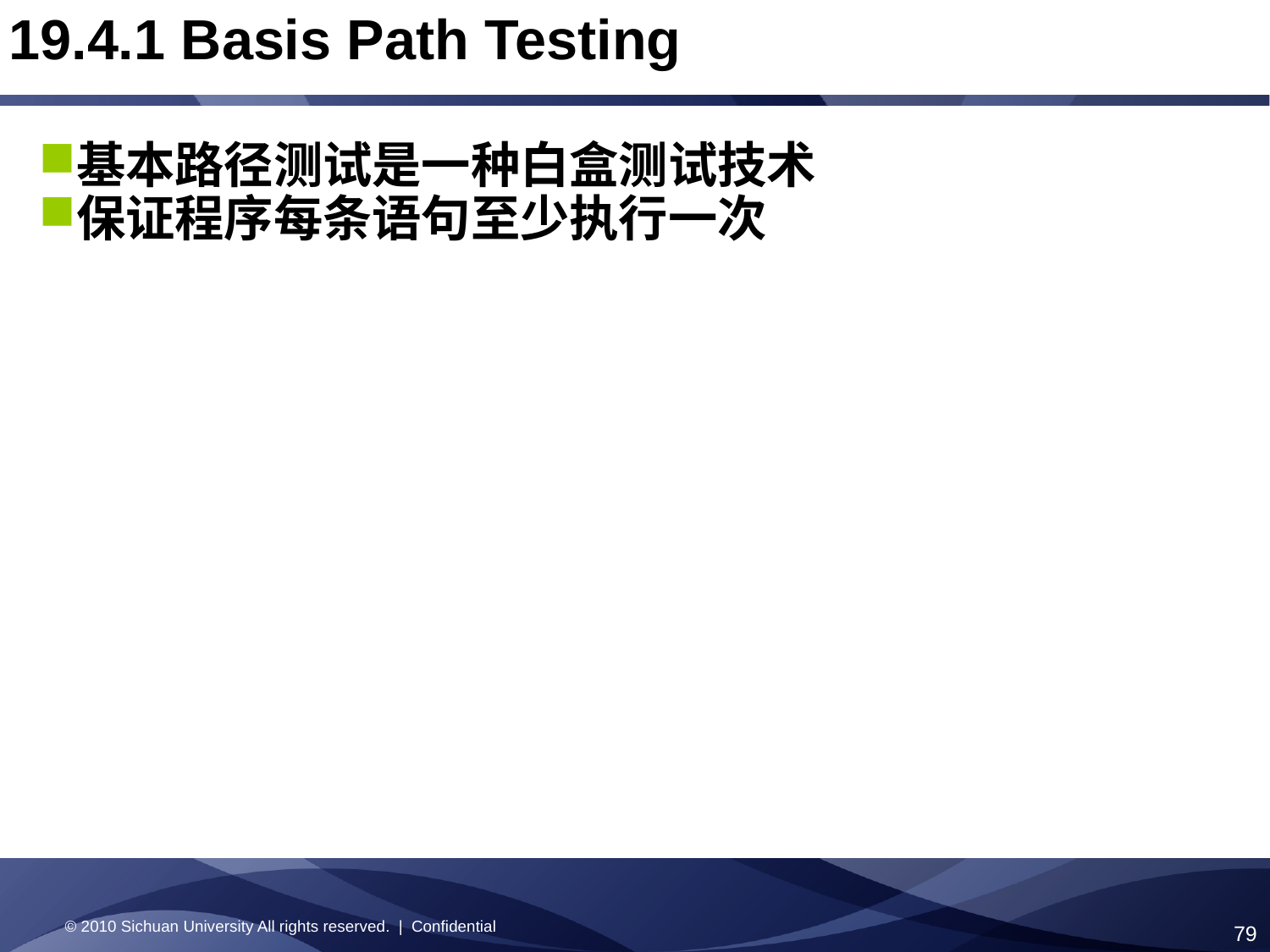

19.4.1 Basis Path Testing
基本路径测试是一种白盒测试技术
保证程序每条语句至少执行一次
© 2010 Sichuan University All rights reserved.  |  Confidential
79